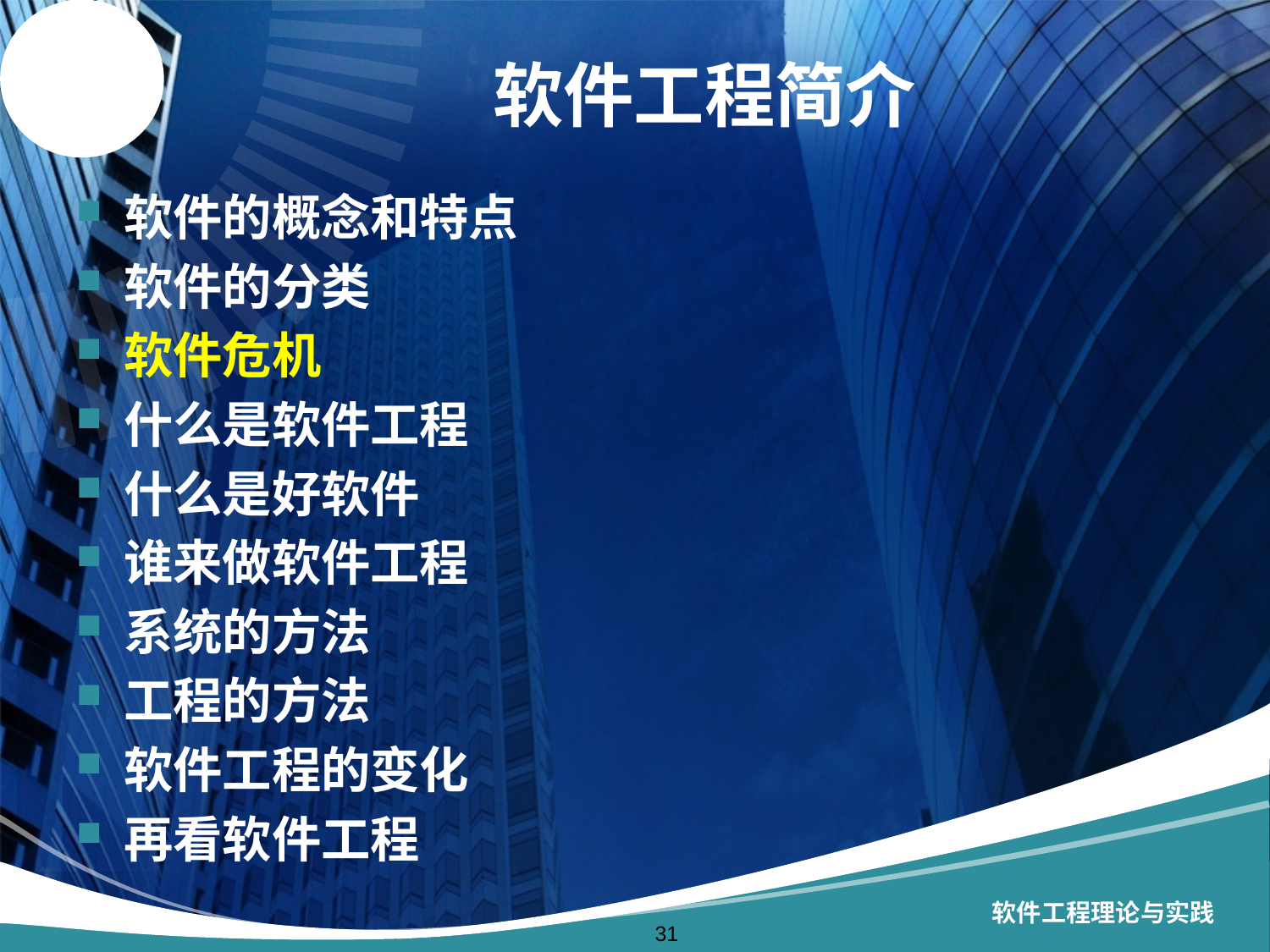

# 软件工程简介
软件的概念和特点
软件的分类
软件危机
什么是软件工程
什么是好软件
谁来做软件工程
系统的方法
工程的方法
软件工程的变化
再看软件工程

软件工程理论与实践
31